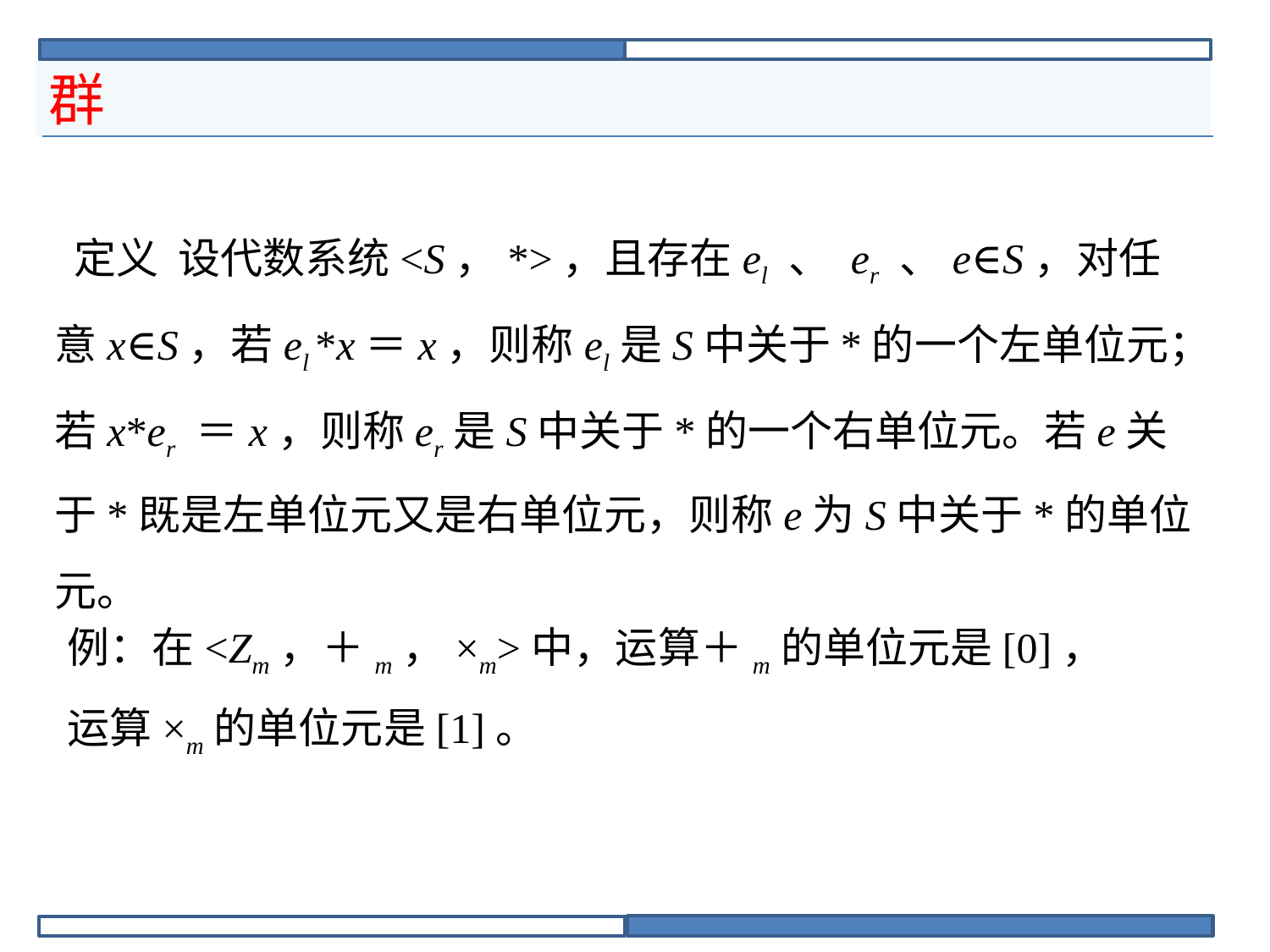

# 群
 定义  设代数系统<S，*>，且存在el 、 er 、e∈S，对任意x∈S，若el *x＝x，则称el是S中关于*的一个左单位元；若x*er ＝x，则称er是S中关于*的一个右单位元。若e关于*既是左单位元又是右单位元，则称e为S中关于*的单位元。
例：在<Zm，＋m，×m>中，运算＋m的单位元是[0]，运算×m的单位元是[1]。